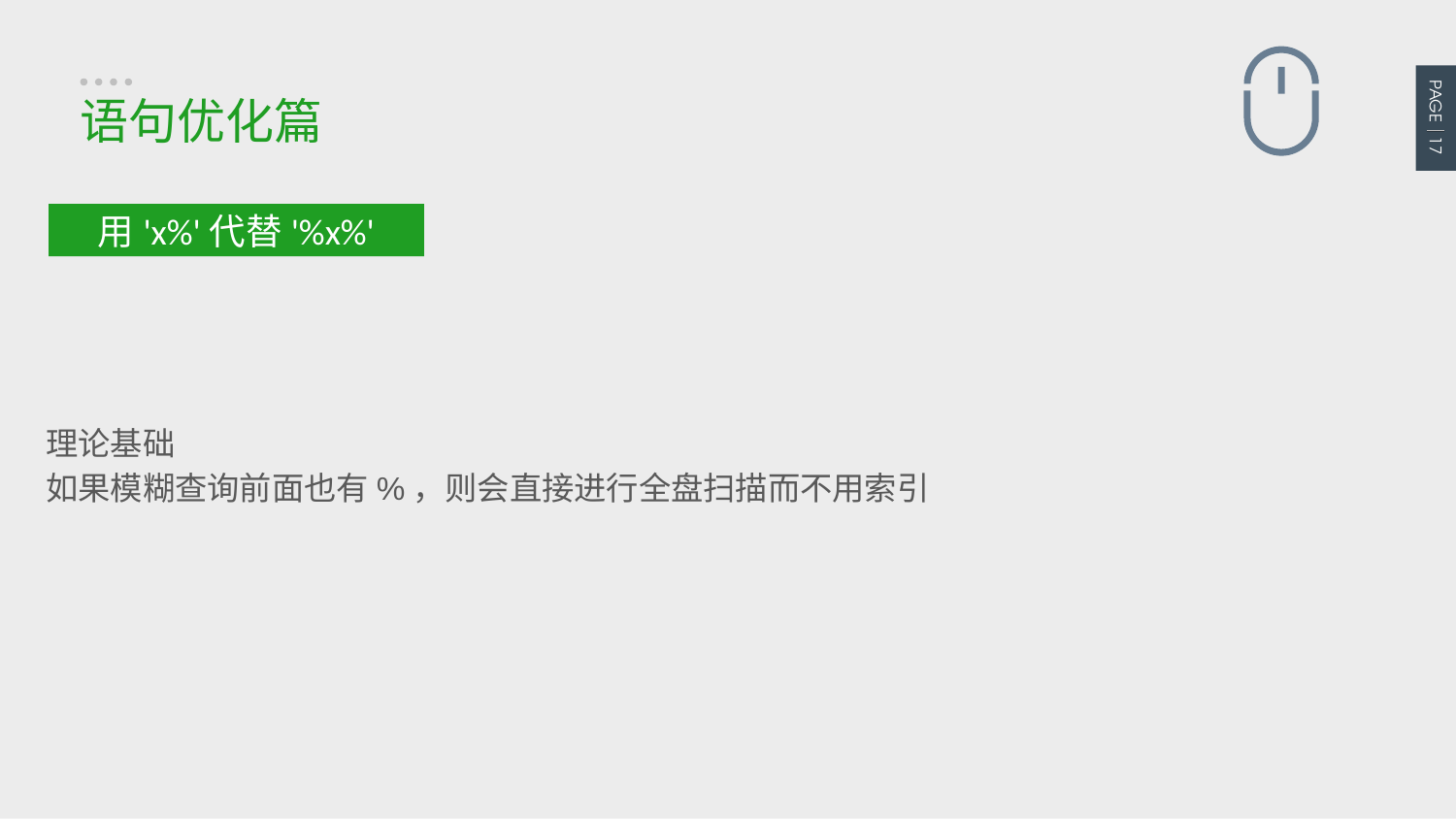

PAGE   17
语句优化篇

用'x%'代替'%x%'

理论基础
如果模糊查询前面也有%，则会直接进行全盘扫描而不用索引